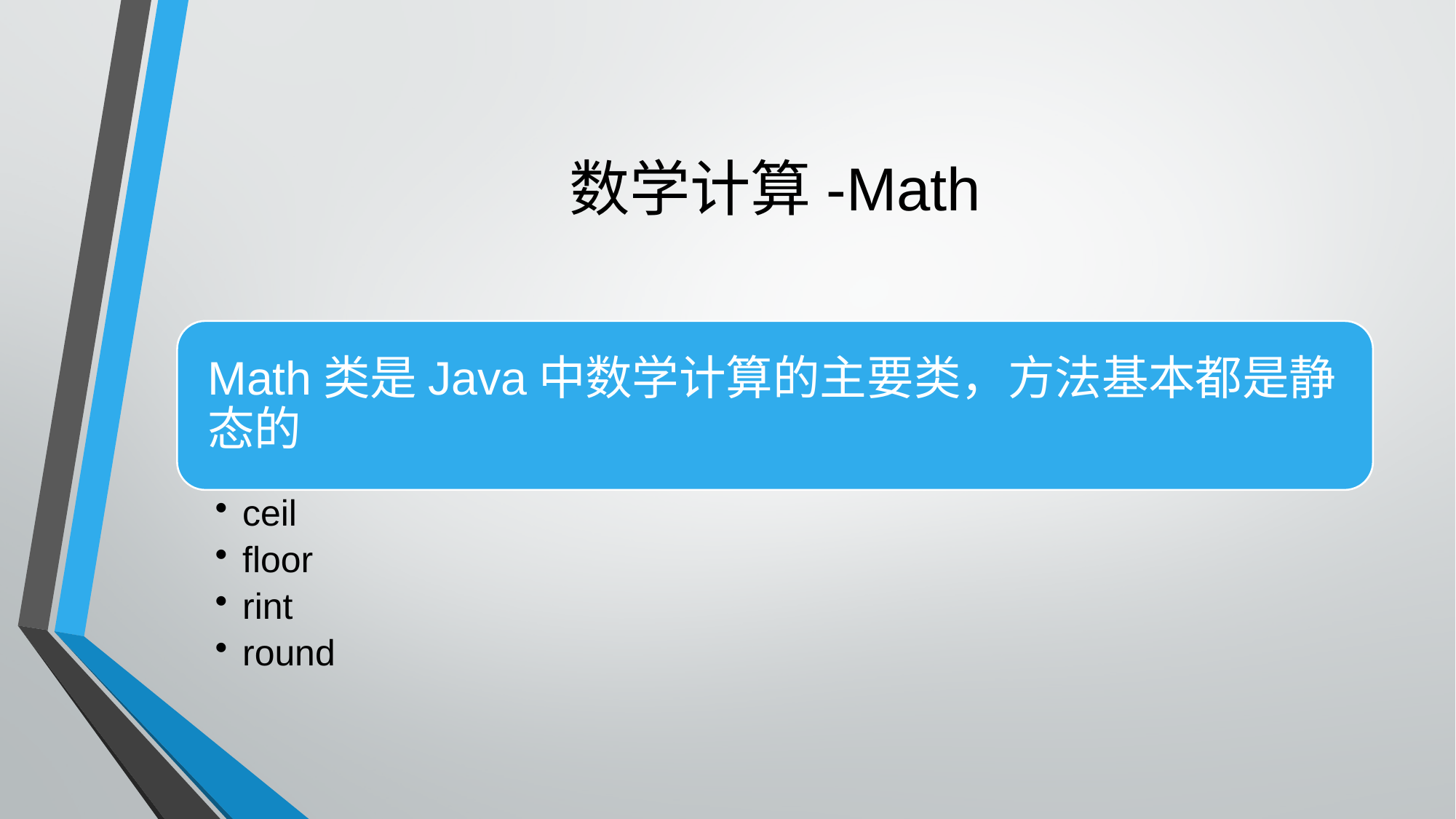

# 数学计算-Math
Math类是Java中数学计算的主要类，方法基本都是静态的
ceil
floor
rint
round